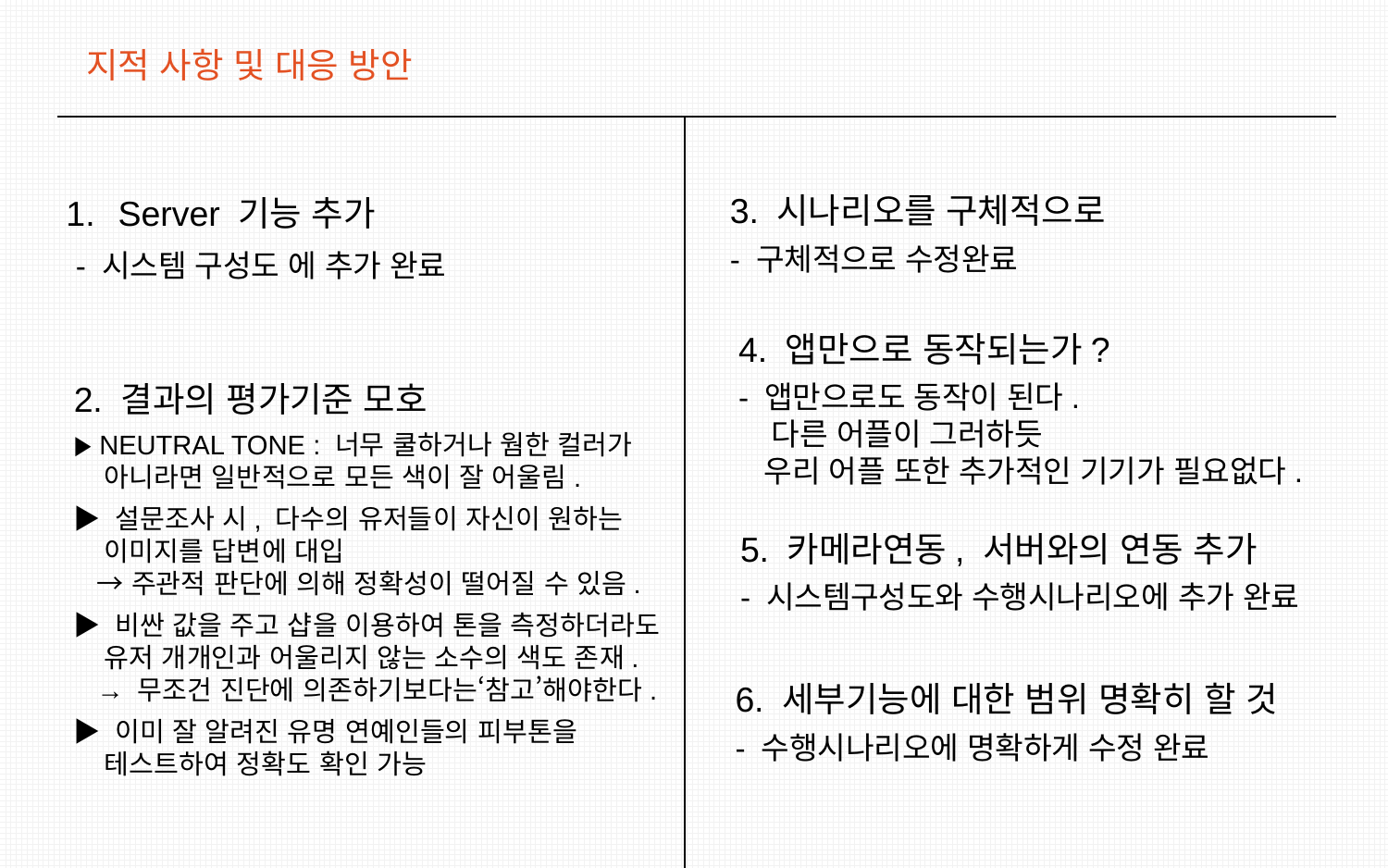

지적 사항 및 대응 방안
3. 시나리오를 구체적으로

- 구체적으로 수정완료
Server 기능 추가

 - 시스템 구성도 에 추가 완료
4. 앱만으로 동작되는가?

- 앱만으로도 동작이 된다.
   다른 어플이 그러하듯
   우리 어플 또한 추가적인 기기가 필요없다.
2. 결과의 평가기준 모호
▶ NEUTRAL TONE : 너무 쿨하거나 웜한 컬러가
    아니라면 일반적으로 모든 색이 잘 어울림.

▶ 설문조사 시, 다수의 유저들이 자신이 원하는
    이미지를 답변에 대입
   → 주관적 판단에 의해 정확성이 떨어질 수 있음.
▶ 비싼 값을 주고 샵을 이용하여 톤을 측정하더라도
    유저 개개인과 어울리지 않는 소수의 색도 존재.
   → 무조건 진단에 의존하기보다는‘참고’해야한다.

▶ 이미 잘 알려진 유명 연예인들의 피부톤을
    테스트하여 정확도 확인 가능
5. 카메라연동, 서버와의 연동 추가

- 시스템구성도와 수행시나리오에 추가 완료
6. 세부기능에 대한 범위 명확히 할 것

- 수행시나리오에 명확하게 수정 완료